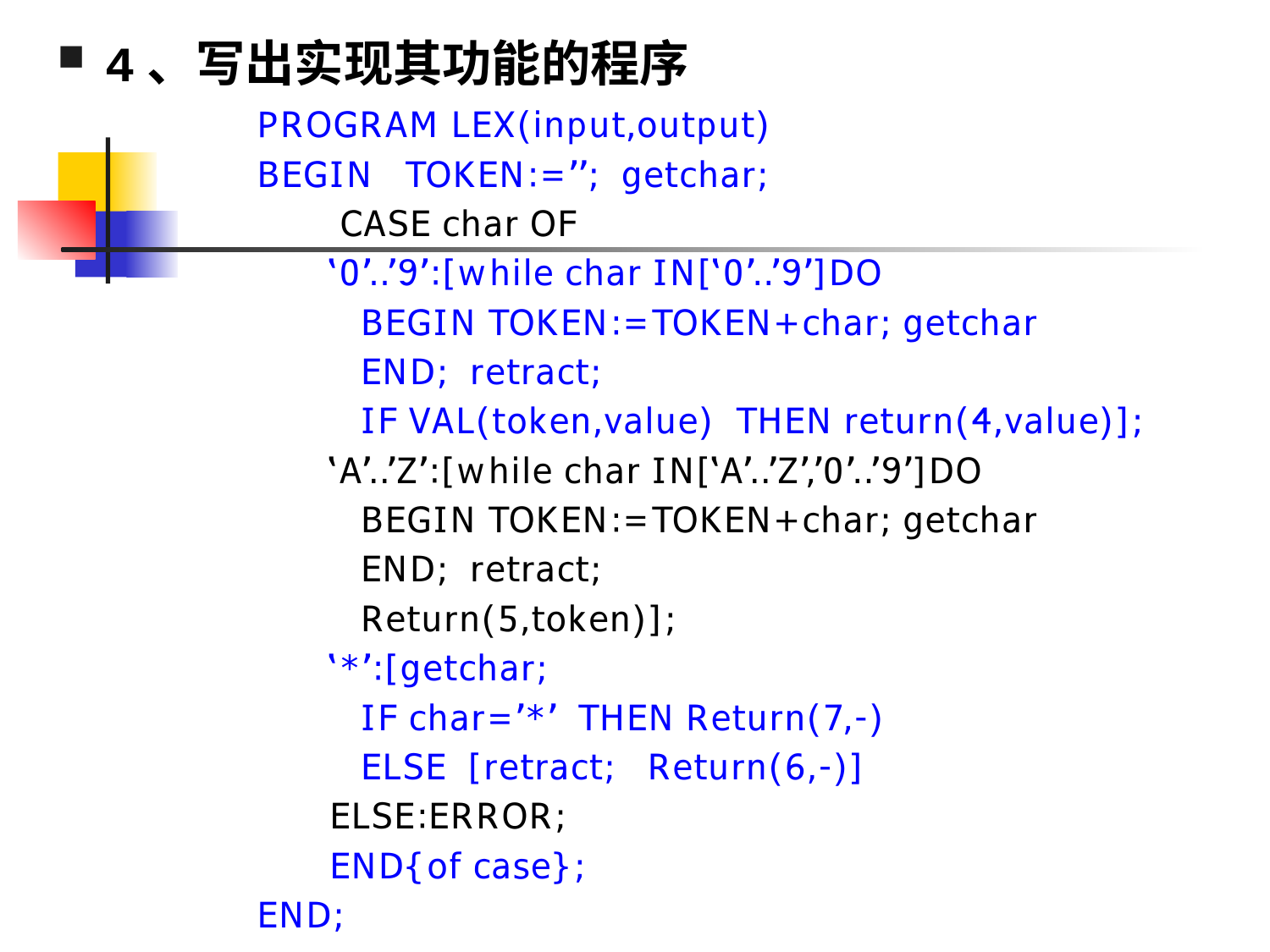

4、写出实现其功能的程序
PROGRAM LEX(input,output)
BEGIN   TOKEN:=’’;  getchar;
        CASE char OF
       ‘0’..’9’:[while char IN[‘0’..’9’]DO
          BEGIN TOKEN:=TOKEN+char; getchar
          END;  retract;
          IF VAL(token,value)  THEN return(4,value)];
       ‘A’..’Z’:[while char IN[‘A’..’Z’,’0’..’9’]DO
          BEGIN TOKEN:=TOKEN+char; getchar
          END;  retract;
          Return(5,token)];
       ‘*’:[getchar;
          IF char=’*’  THEN Return(7,-)
          ELSE  [retract;   Return(6,-)]
       ELSE:ERROR;
       END{of case};
END;